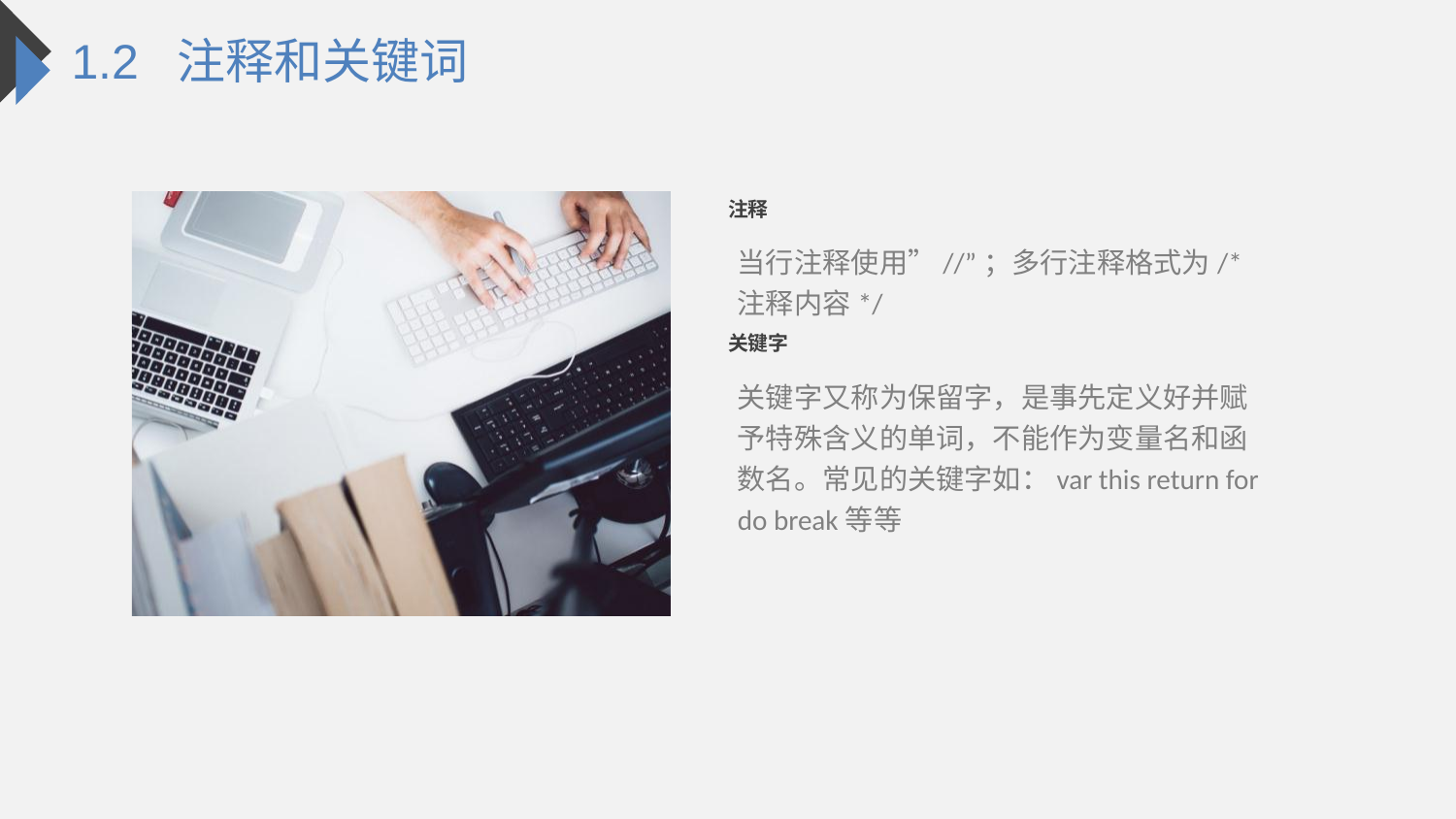

1.2  注释和关键词

注释
当行注释使用”//”；多行注释格式为/*注释内容*/
关键字
关键字又称为保留字，是事先定义好并赋予特殊含义的单词，不能作为变量名和函数名。常见的关键字如：var this return for do break等等